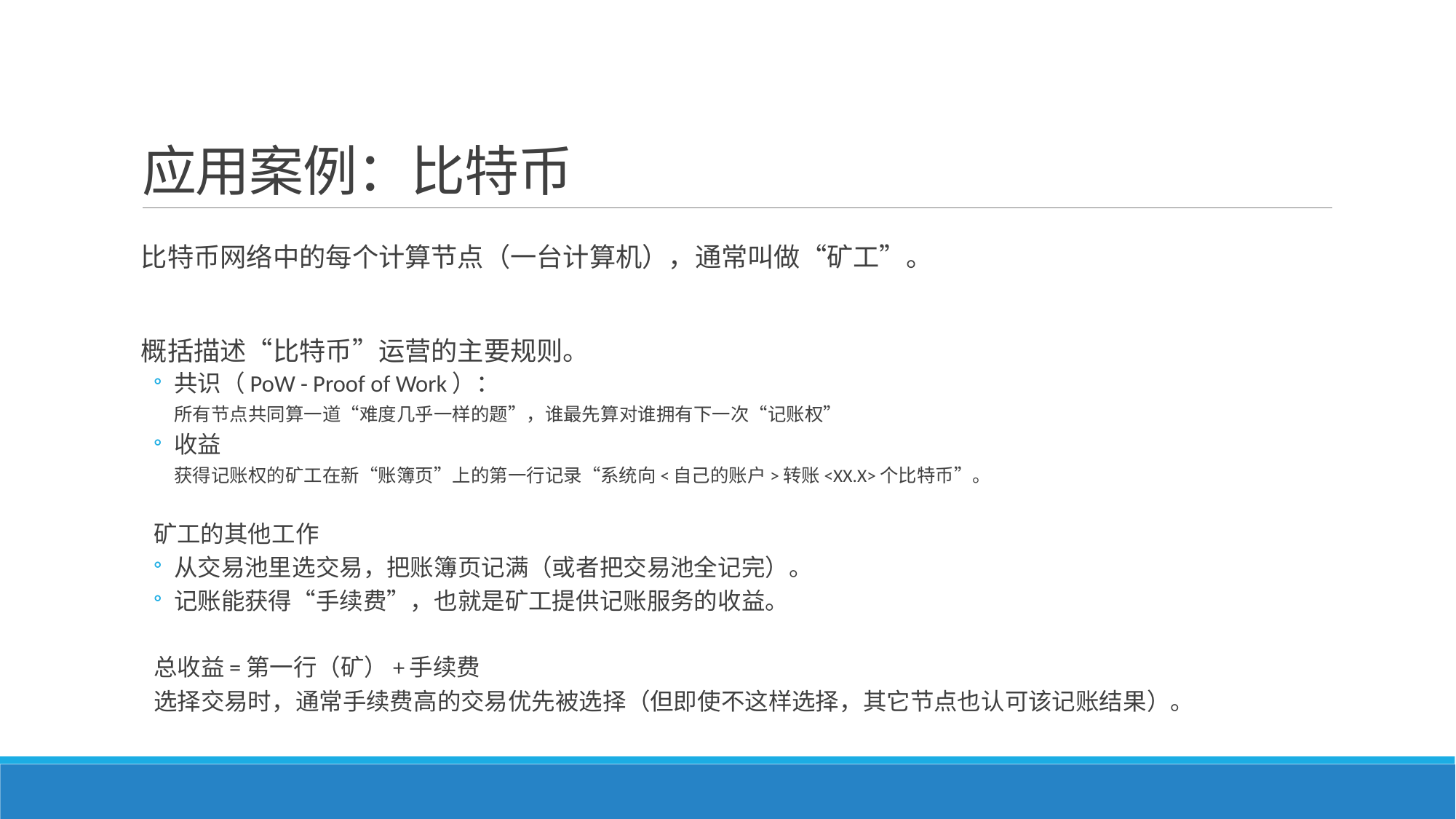

# 应用案例：比特币
比特币网络中的每个计算节点（一台计算机），通常叫做“矿工”。

概括描述“比特币”运营的主要规则。
共识（PoW - Proof of Work）：
所有节点共同算一道“难度几乎一样的题”，谁最先算对谁拥有下一次“记账权”
收益
获得记账权的矿工在新“账簿页”上的第一行记录“系统向<自己的账户>转账<XX.X>个比特币”。

矿工的其他工作
从交易池里选交易，把账簿页记满（或者把交易池全记完）。
记账能获得“手续费”，也就是矿工提供记账服务的收益。

总收益=第一行（矿）+手续费
选择交易时，通常手续费高的交易优先被选择（但即使不这样选择，其它节点也认可该记账结果）。